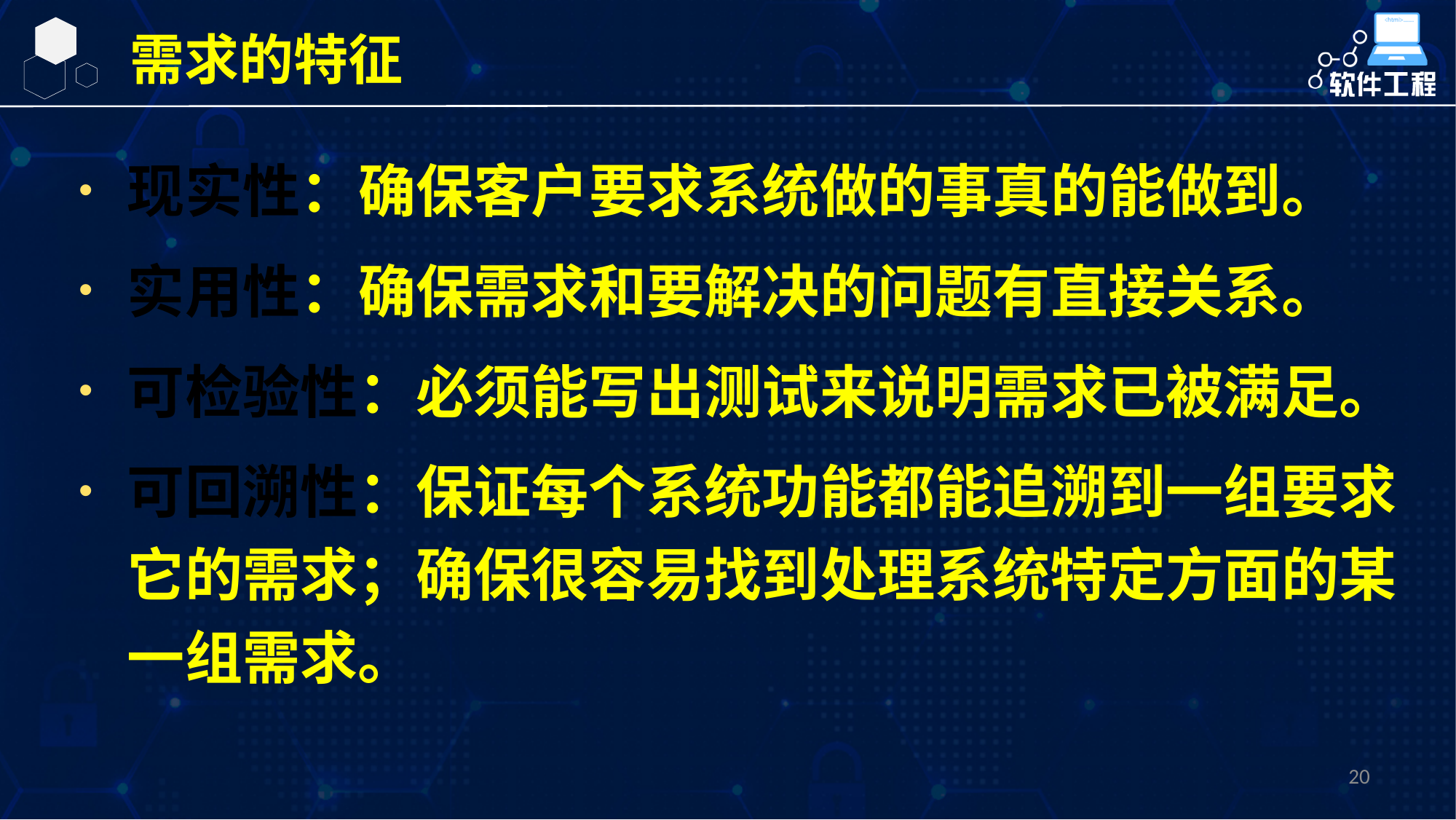

需求的特征
现实性：确保客户要求系统做的事真的能做到。
实用性：确保需求和要解决的问题有直接关系。
可检验性：必须能写出测试来说明需求已被满足。
可回溯性：保证每个系统功能都能追溯到一组要求它的需求；确保很容易找到处理系统特定方面的某一组需求。
20